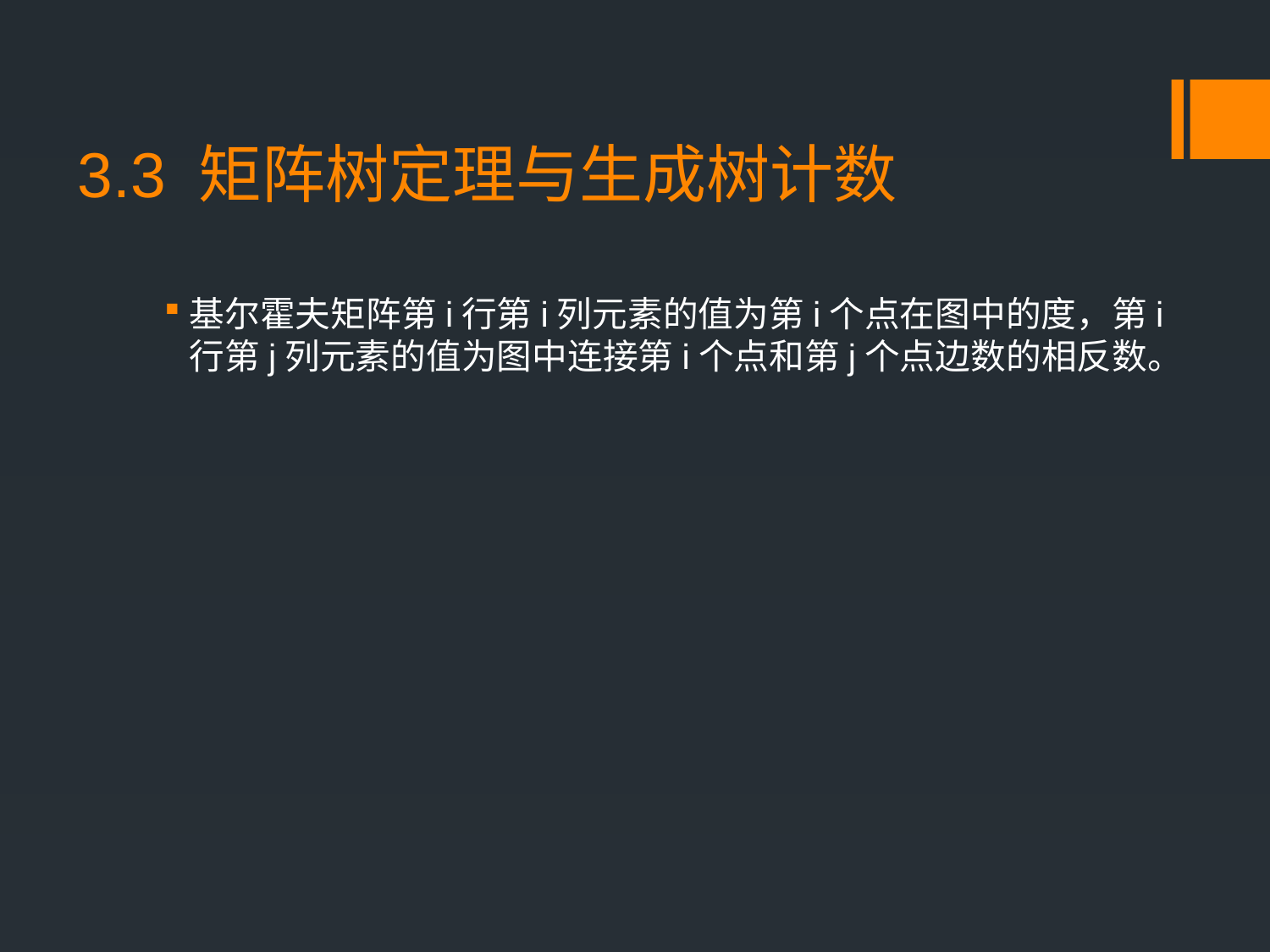

# 3.3 矩阵树定理与生成树计数

基尔霍夫矩阵第i行第i列元素的值为第i个点在图中的度，第i行第j列元素的值为图中连接第i个点和第j个点边数的相反数。